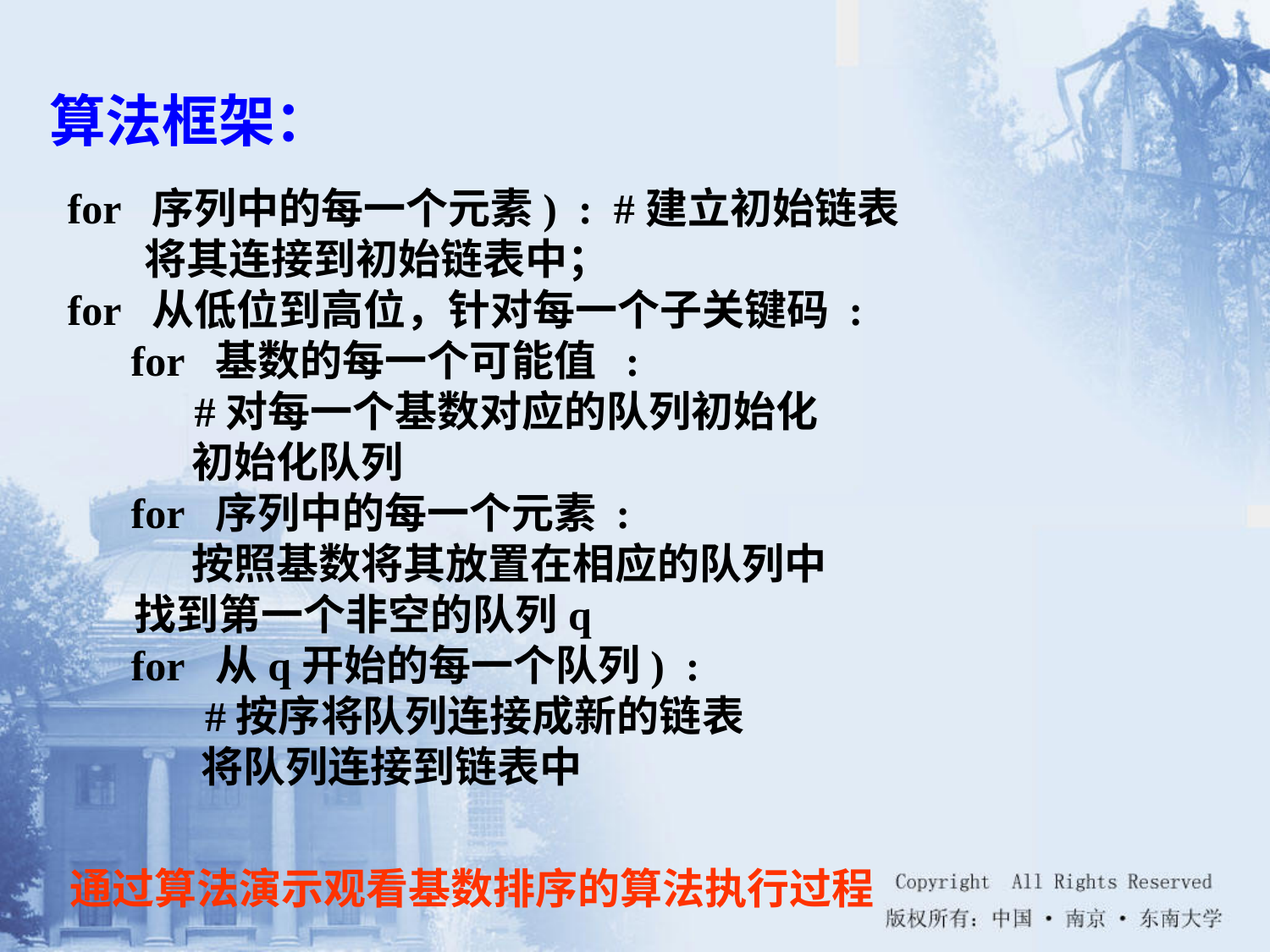

算法框架：
for  序列中的每一个元素)  :  #建立初始链表
       将其连接到初始链表中；
for  从低位到高位，针对每一个子关键码 :
      for  基数的每一个可能值  :
            #对每一个基数对应的队列初始化
            初始化队列
      for  序列中的每一个元素 :
            按照基数将其放置在相应的队列中
      找到第一个非空的队列q
      for  从q开始的每一个队列)  :
             #按序将队列连接成新的链表
             将队列连接到链表中
通过算法演示观看基数排序的算法执行过程